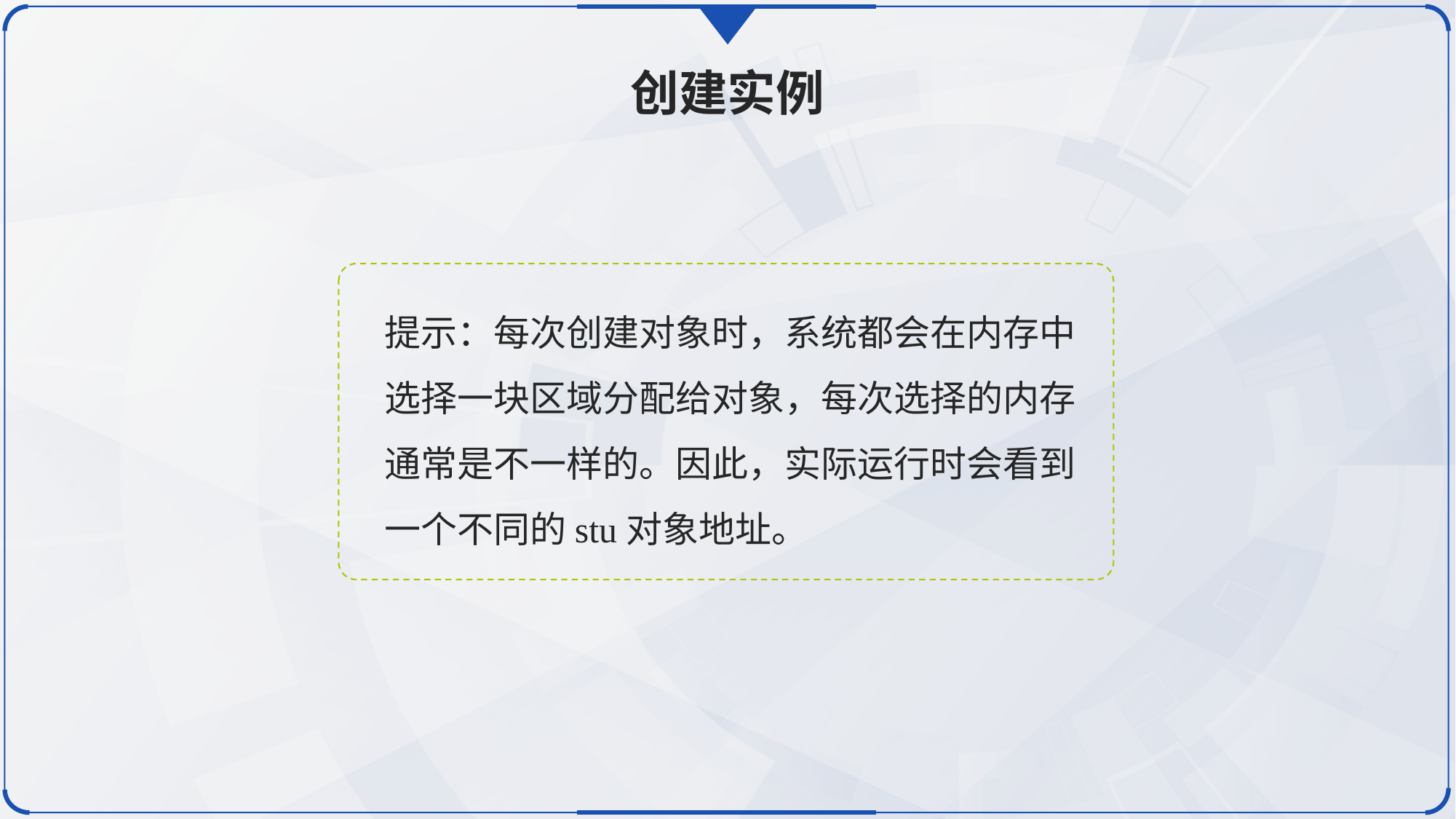

创建实例

提示：每次创建对象时，系统都会在内存中选择一块区域分配给对象，每次选择的内存通常是不一样的。因此，实际运行时会看到一个不同的stu对象地址。